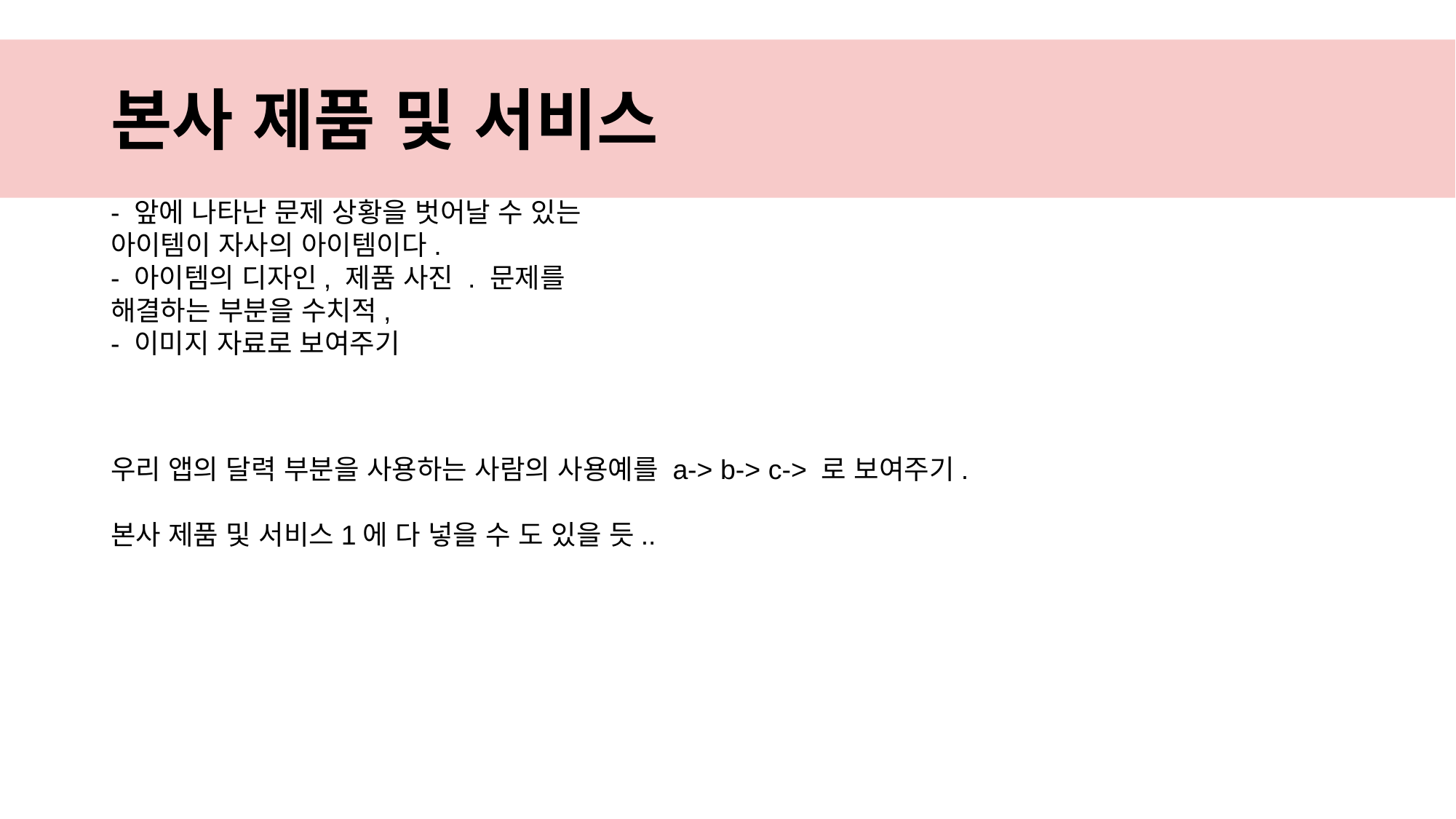

# 본사 제품 및 서비스
- 앞에 나타난 문제 상황을 벗어날 수 있는 아이템이 자사의 아이템이다.
- 아이템의 디자인, 제품 사진 . 문제를 해결하는 부분을 수치적,
- 이미지 자료로 보여주기
우리 앱의 달력 부분을 사용하는 사람의 사용예를 a-> b-> c-> 로 보여주기.

본사 제품 및 서비스1에 다 넣을 수 도 있을 듯..